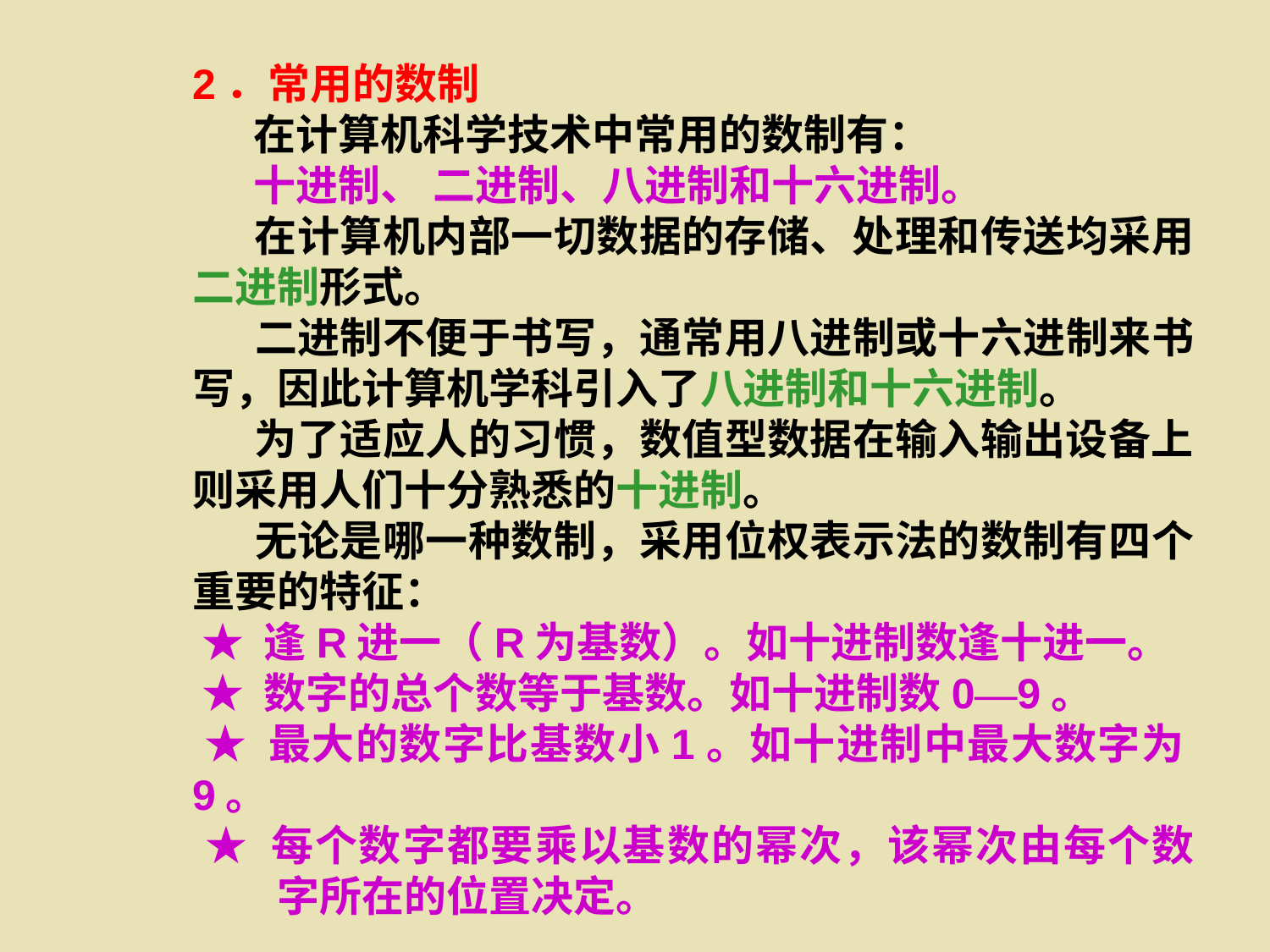

2．常用的数制
　  在计算机科学技术中常用的数制有：
　  十进制、 二进制、八进制和十六进制。
　  在计算机内部一切数据的存储、处理和传送均采用二进制形式。
　  二进制不便于书写，通常用八进制或十六进制来书写，因此计算机学科引入了八进制和十六进制。
　  为了适应人的习惯，数值型数据在输入输出设备上则采用人们十分熟悉的十进制。
　  无论是哪一种数制，采用位权表示法的数制有四个重要的特征：
 ★ 逢R进一（R为基数）。如十进制数逢十进一。
 ★ 数字的总个数等于基数。如十进制数0—9。
 ★ 最大的数字比基数小1。如十进制中最大数字为9。
 ★ 每个数字都要乘以基数的幂次，该幂次由每个数　　字所在的位置决定。